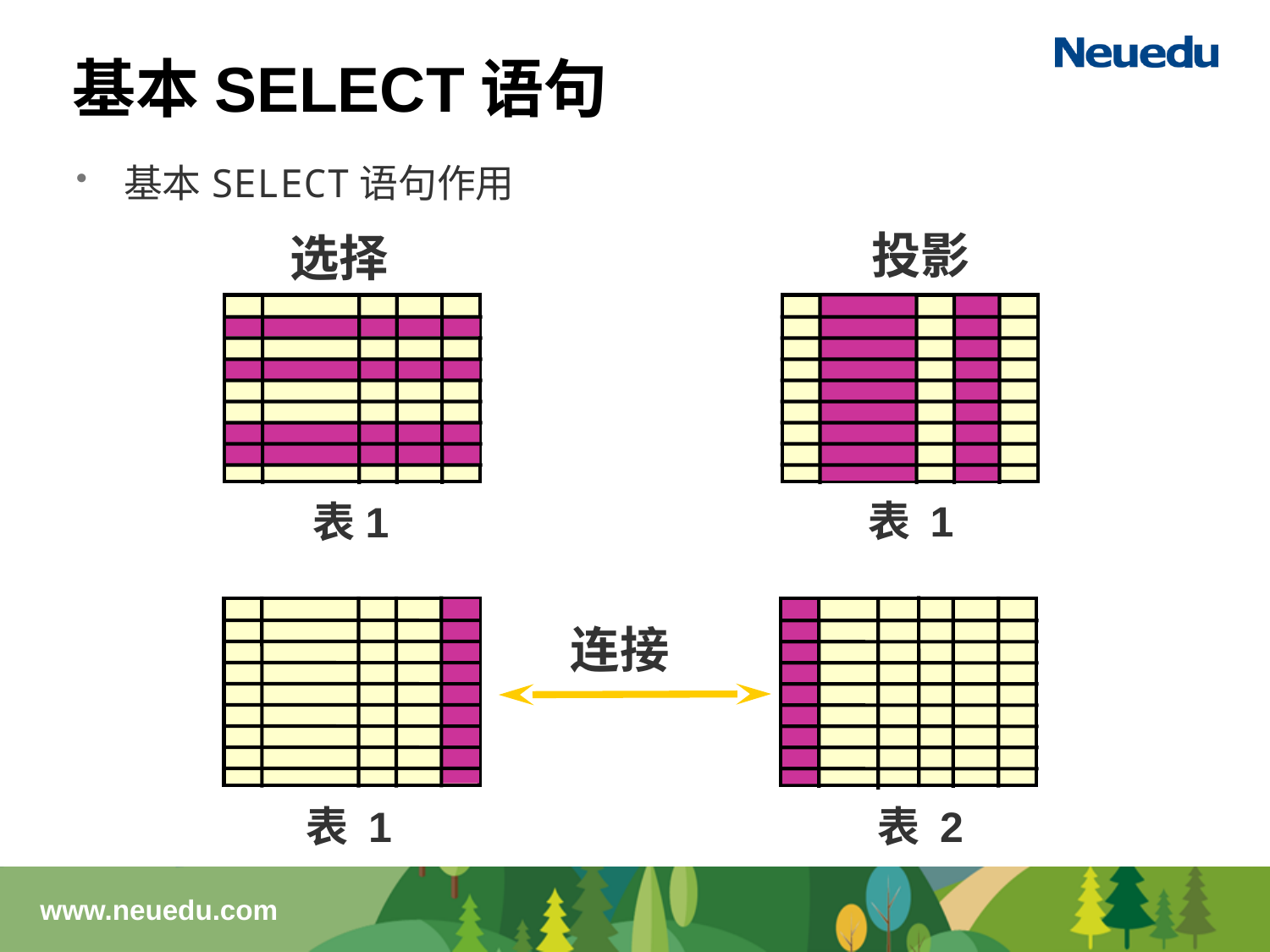

# 基本SELECT语句
基本SELECT语句作用
投影
选择

表 1
表1

连接

表 1
表 2